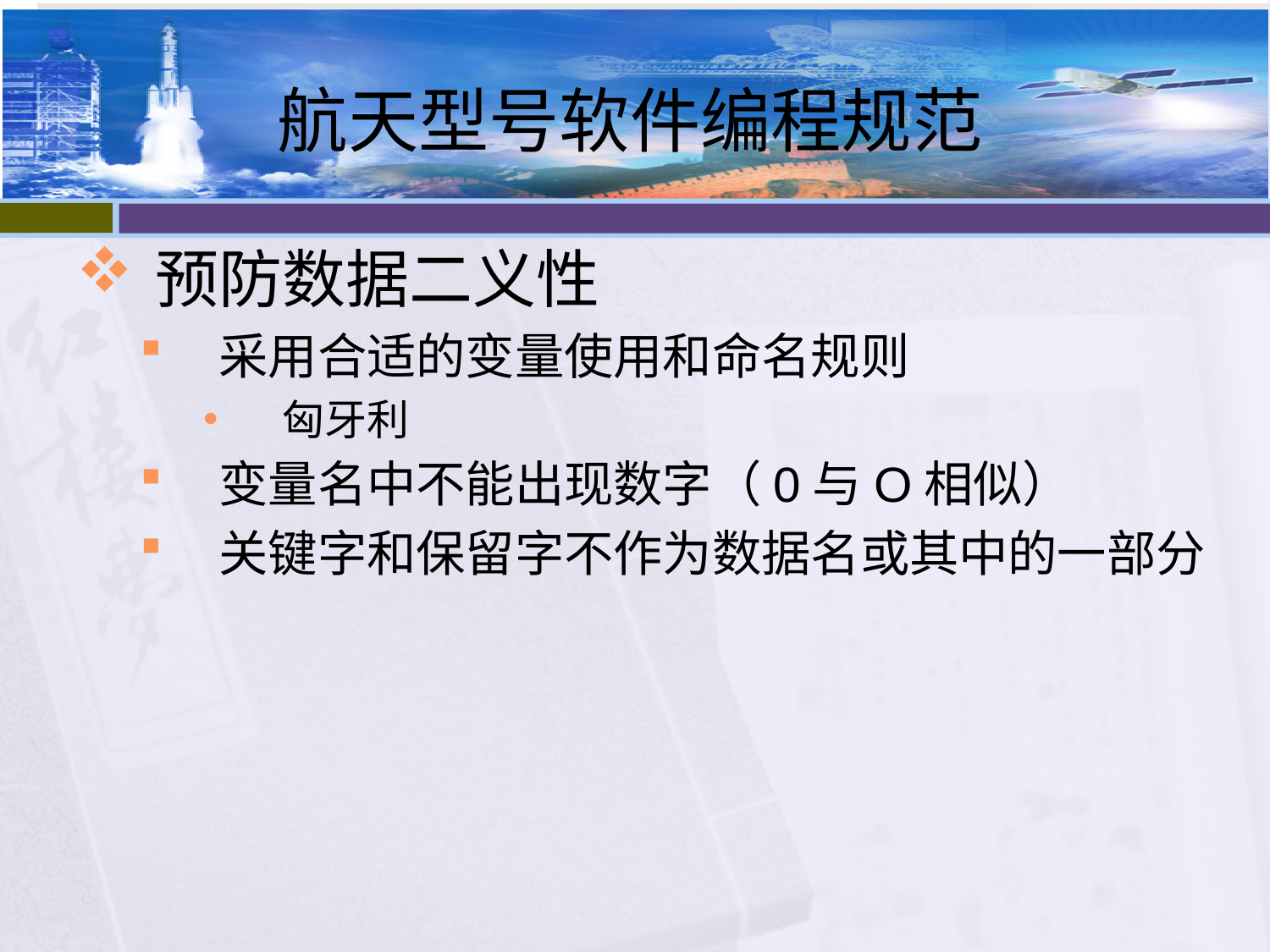

# 航天型号软件编程规范

预防数据二义性
采用合适的变量使用和命名规则
匈牙利
变量名中不能出现数字（0与O相似）
关键字和保留字不作为数据名或其中的一部分